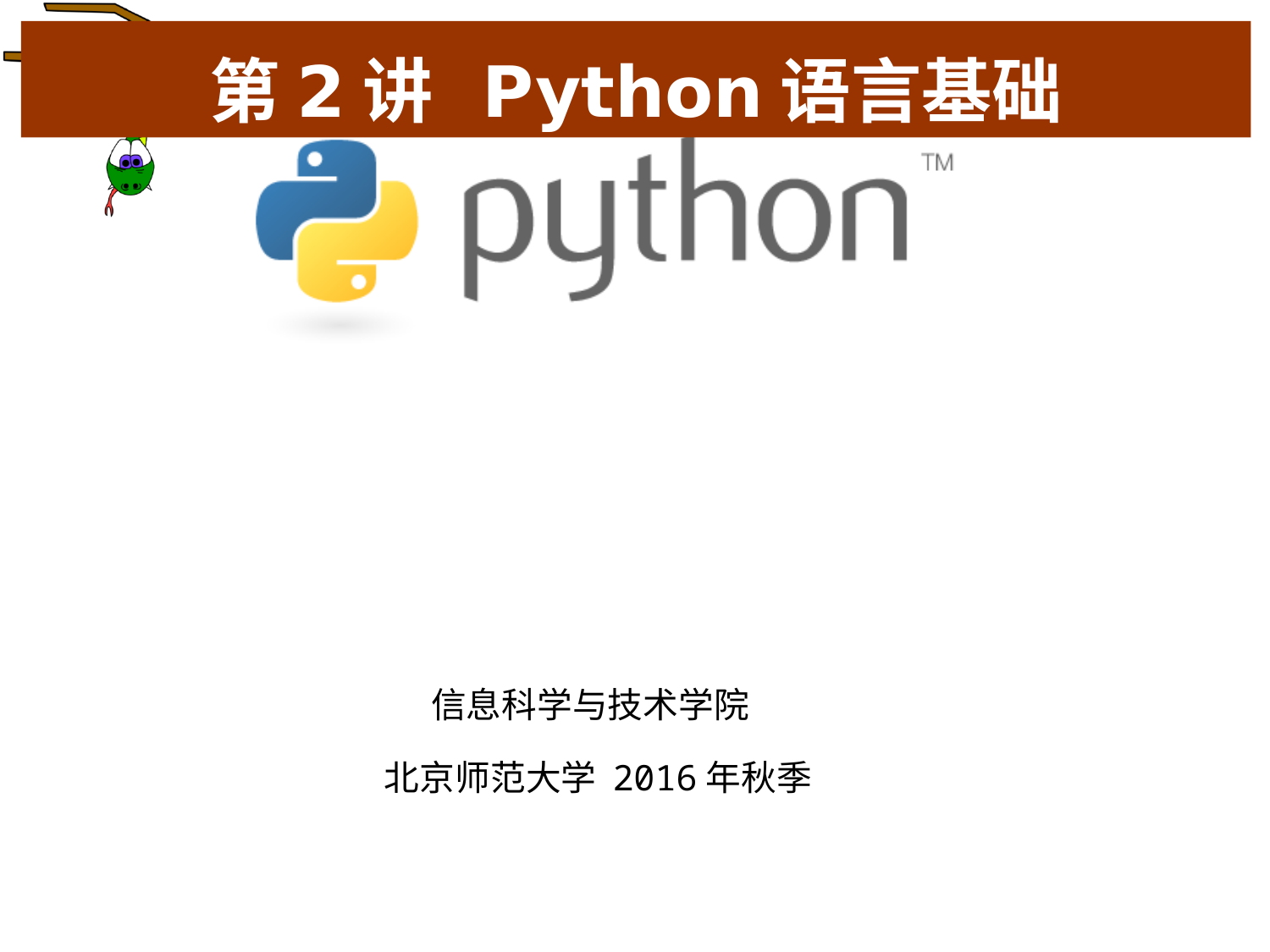

# 第2讲  Python语言基础
信息科学与技术学院
北京师范大学 2016年秋季
2